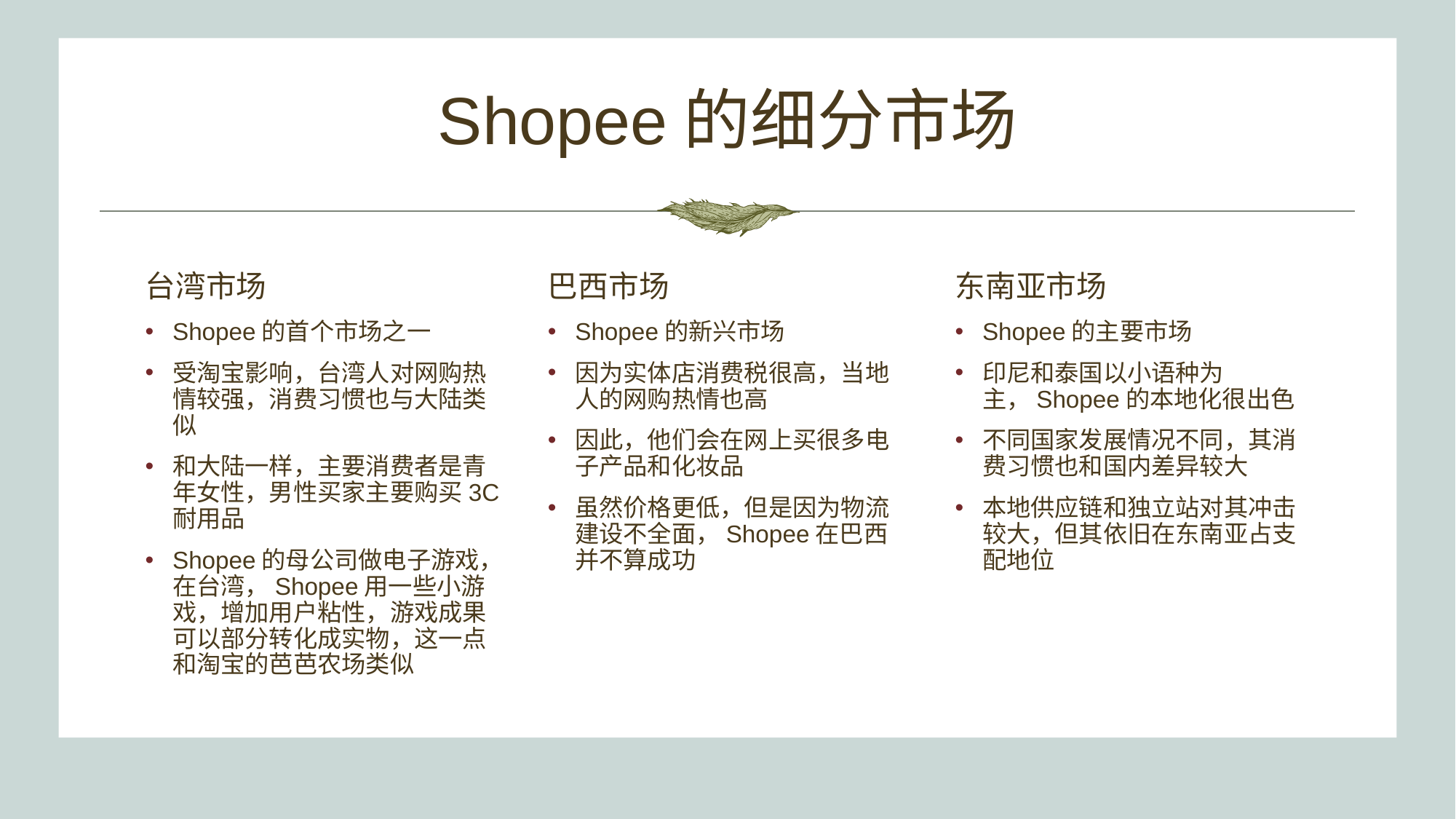

# Shopee的细分市场
台湾市场
巴西市场
东南亚市场
Shopee的首个市场之一
受淘宝影响，台湾人对网购热情较强，消费习惯也与大陆类似
和大陆一样，主要消费者是青年女性，男性买家主要购买3C耐用品
Shopee的母公司做电子游戏，在台湾，Shopee用一些小游戏，增加用户粘性，游戏成果可以部分转化成实物，这一点和淘宝的芭芭农场类似
Shopee的新兴市场
因为实体店消费税很高，当地人的网购热情也高
因此，他们会在网上买很多电子产品和化妆品
虽然价格更低，但是因为物流建设不全面，Shopee在巴西并不算成功
Shopee的主要市场
印尼和泰国以小语种为主，Shopee的本地化很出色
不同国家发展情况不同，其消费习惯也和国内差异较大
本地供应链和独立站对其冲击较大，但其依旧在东南亚占支配地位